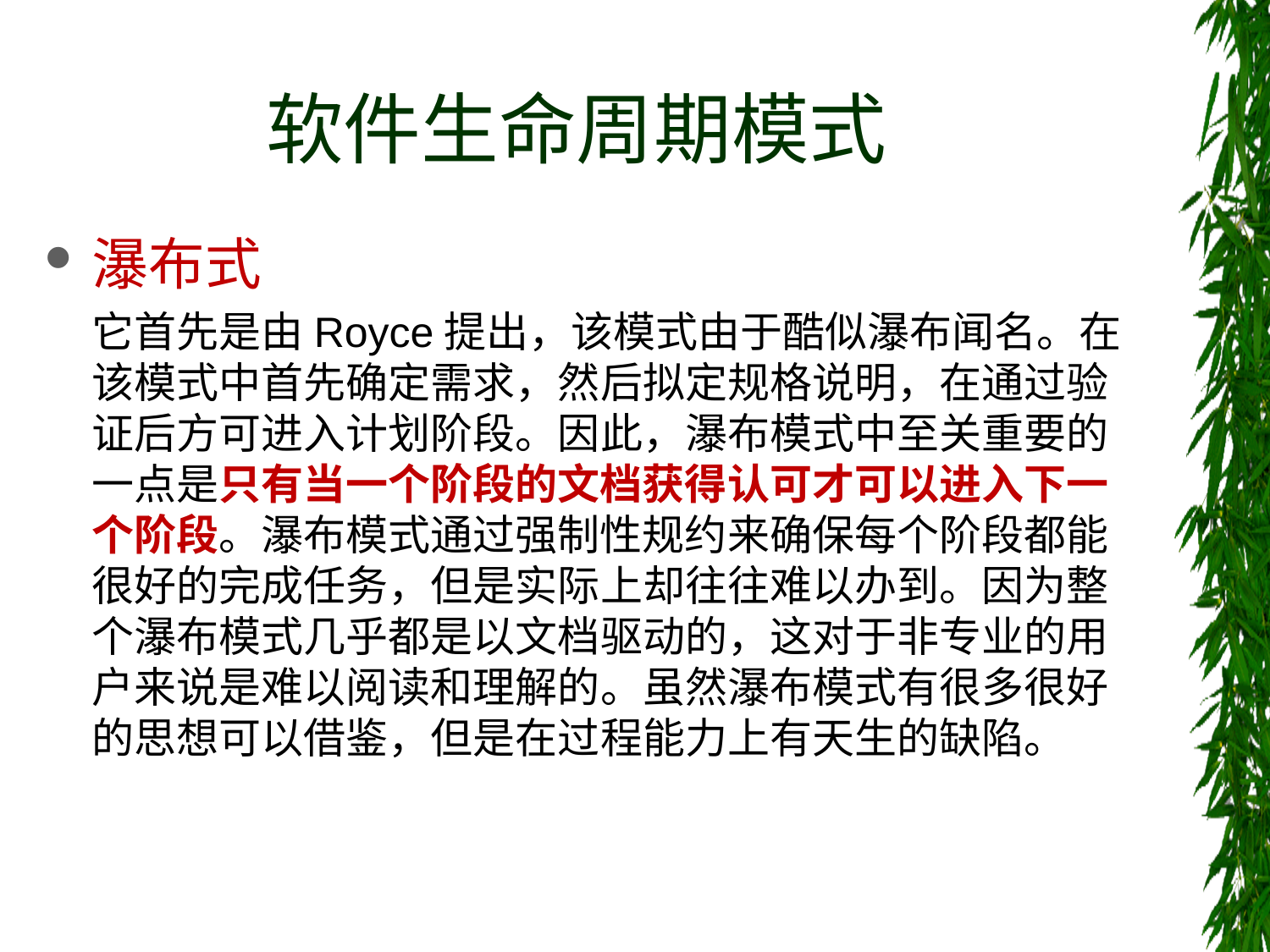

# 软件生命周期模式
瀑布式
	它首先是由Royce提出，该模式由于酷似瀑布闻名。在该模式中首先确定需求，然后拟定规格说明，在通过验证后方可进入计划阶段。因此，瀑布模式中至关重要的一点是只有当一个阶段的文档获得认可才可以进入下一个阶段。瀑布模式通过强制性规约来确保每个阶段都能很好的完成任务，但是实际上却往往难以办到。因为整个瀑布模式几乎都是以文档驱动的，这对于非专业的用户来说是难以阅读和理解的。虽然瀑布模式有很多很好的思想可以借鉴，但是在过程能力上有天生的缺陷。